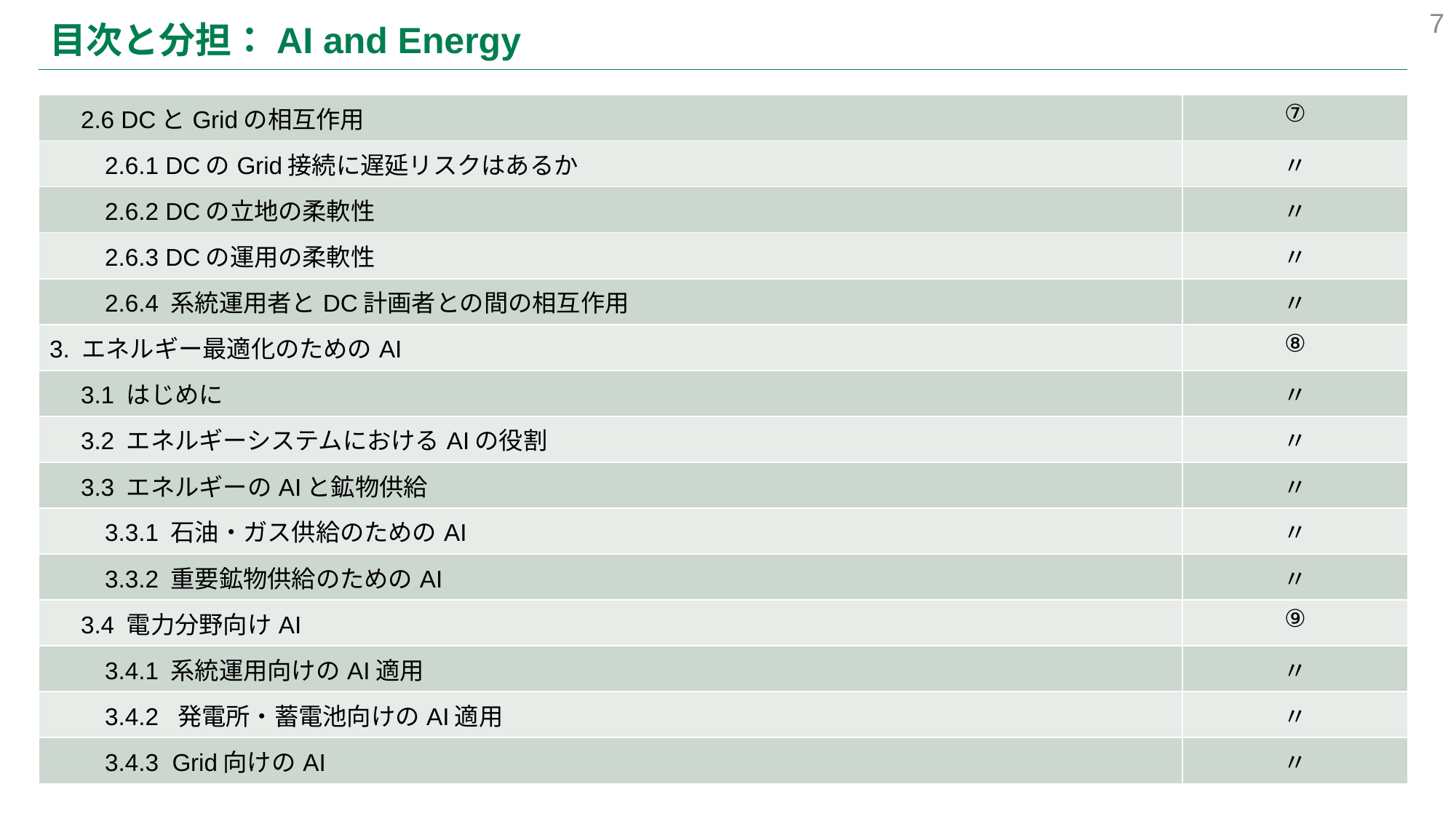

7
# 目次と分担：AI and Energy
| 2.6 DCとGridの相互作用 | ⑦ |
| --- | --- |
| 2.6.1 DCのGrid接続に遅延リスクはあるか | 〃 |
| 2.6.2 DCの立地の柔軟性 | 〃 |
| 2.6.3 DCの運用の柔軟性 | 〃 |
| 2.6.4 系統運用者とDC計画者との間の相互作用 | 〃 |
| 3. エネルギー最適化のためのAI | ⑧ |
| 3.1 はじめに | 〃 |
| 3.2 エネルギーシステムにおけるAIの役割 | 〃 |
| 3.3 エネルギーのAIと鉱物供給 | 〃 |
| 3.3.1 石油・ガス供給のためのAI | 〃 |
| 3.3.2 重要鉱物供給のためのAI | 〃 |
| 3.4 電力分野向けAI | ⑨ |
| 3.4.1 系統運用向けのAI適用 | 〃 |
| 3.4.2 発電所・蓄電池向けのAI適用 | 〃 |
| 3.4.3 Grid向けのAI | 〃 |